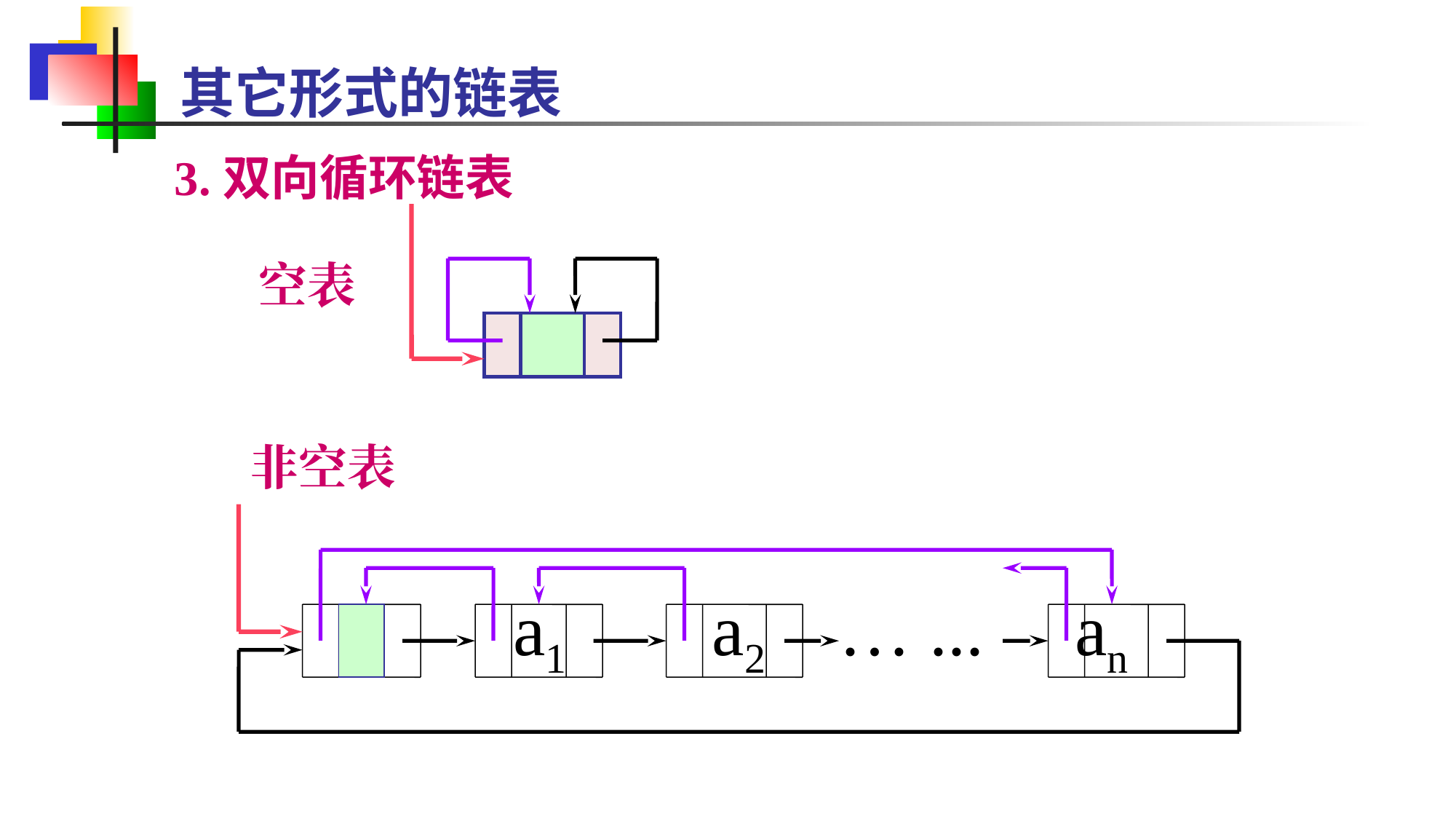

其它形式的链表
3.双向循环链表

空表

非空表

   a1        a2    … ...     an